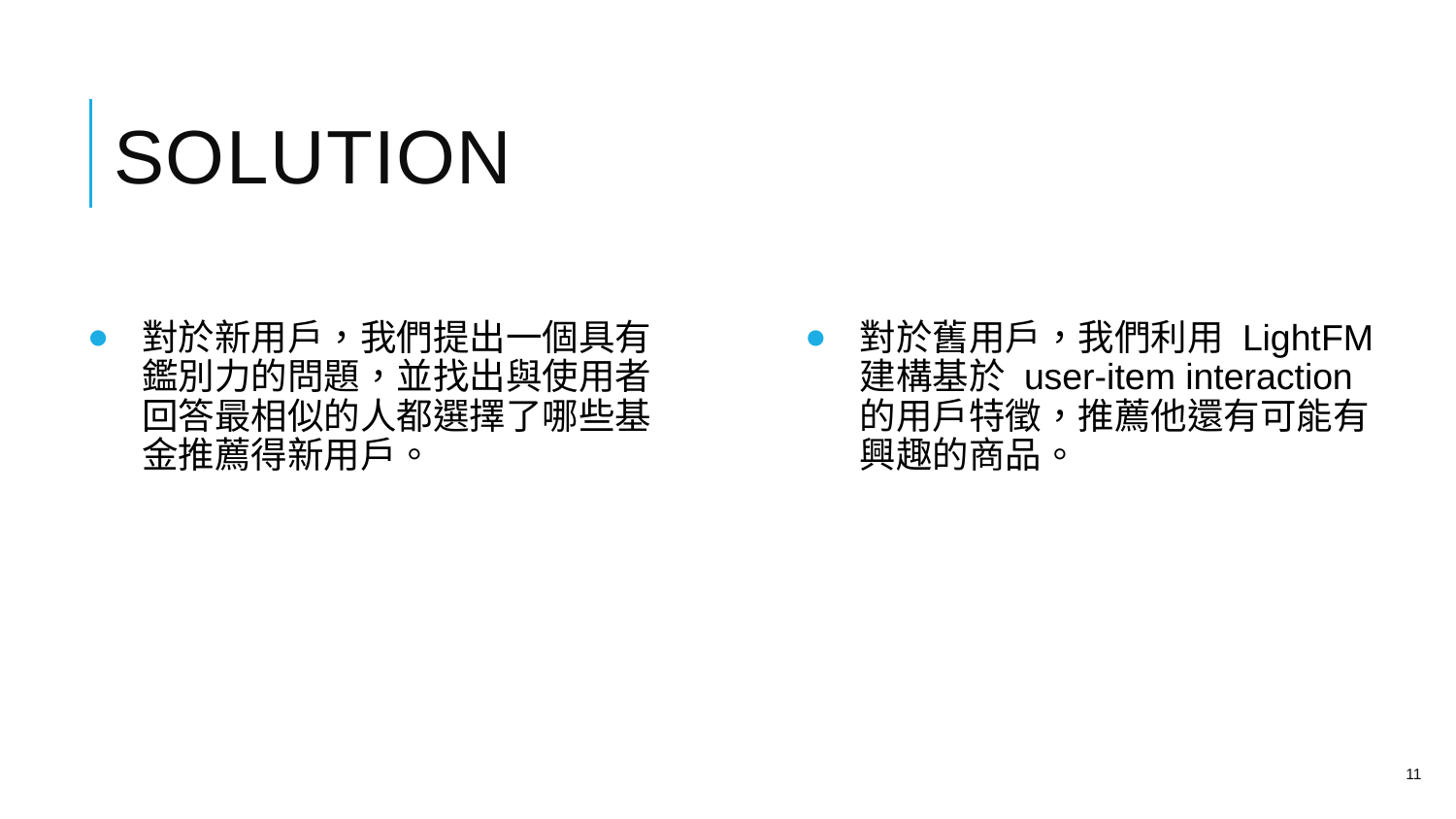

# Solution
對於新用戶，我們提出一個具有鑑別力的問題，並找出與使用者回答最相似的人都選擇了哪些基金推薦得新用戶。

對於舊用戶，我們利用 LightFM 建構基於 user-item interaction 的用戶特徵，推薦他還有可能有興趣的商品。
11